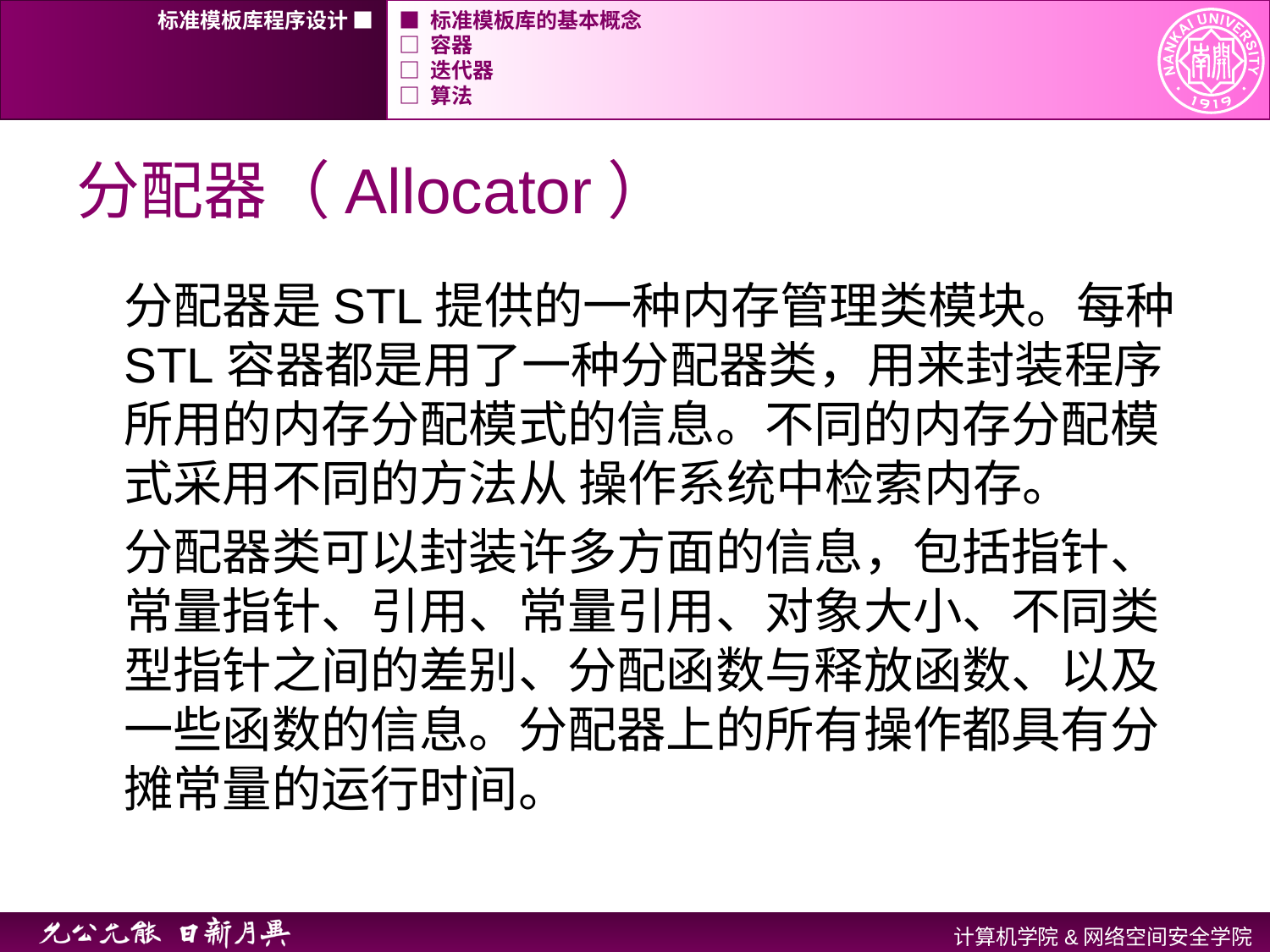

标准模板库程序设计 ■
■ 标准模板库的基本概念

□ 容器

□ 迭代器

□ 算法
# 分配器（Allocator）
分配器是STL提供的一种内存管理类模块。每种STL容器都是用了一种分配器类，用来封装程序所用的内存分配模式的信息。不同的内存分配模式采用不同的方法从 操作系统中检索内存。
分配器类可以封装许多方面的信息，包括指针、常量指针、引用、常量引用、对象大小、不同类型指针之间的差别、分配函数与释放函数、以及一些函数的信息。分配器上的所有操作都具有分摊常量的运行时间。